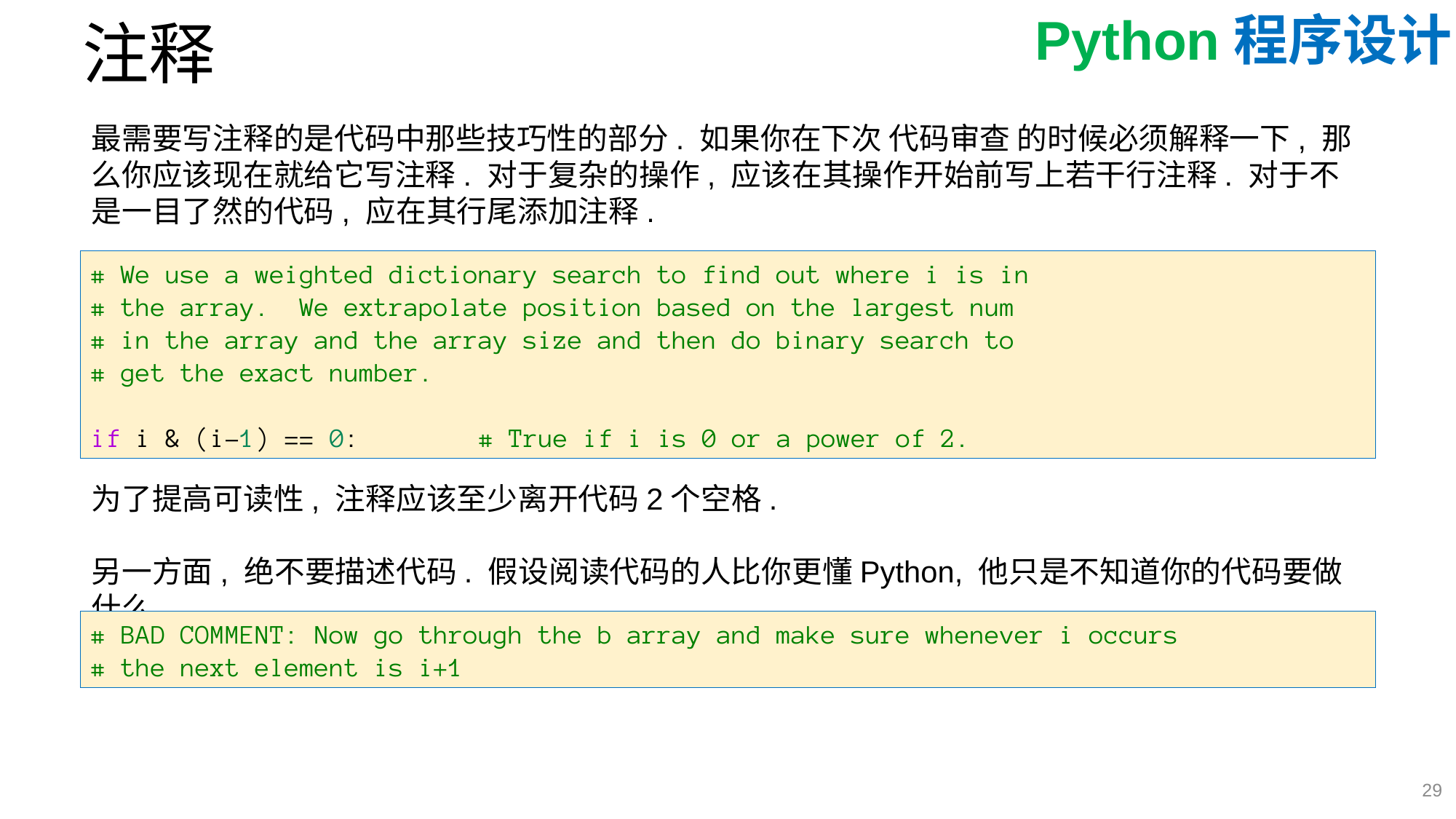

# 注释
最需要写注释的是代码中那些技巧性的部分. 如果你在下次 代码审查 的时候必须解释一下, 那么你应该现在就给它写注释. 对于复杂的操作, 应该在其操作开始前写上若干行注释. 对于不是一目了然的代码, 应在其行尾添加注释.
# We use a weighted dictionary search to find out where i is in
# the array.  We extrapolate position based on the largest num
# in the array and the array size and then do binary search to
# get the exact number.
if i & (i-1) == 0:        # True if i is 0 or a power of 2.
为了提高可读性, 注释应该至少离开代码2个空格.

另一方面, 绝不要描述代码. 假设阅读代码的人比你更懂Python, 他只是不知道你的代码要做什么.
# BAD COMMENT: Now go through the b array and make sure whenever i occurs
# the next element is i+1
29